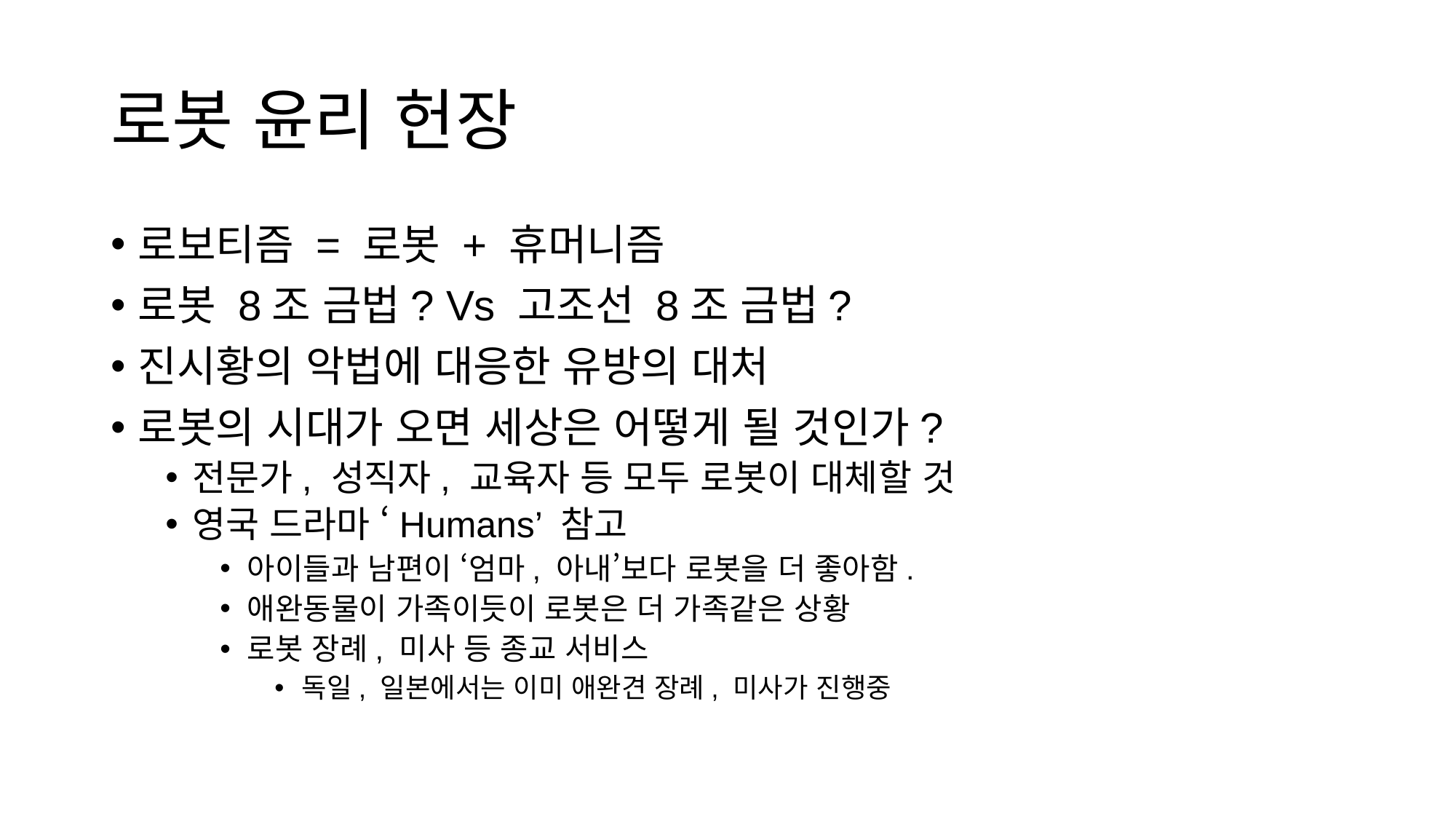

# 로봇 윤리 헌장
로보티즘 = 로봇 + 휴머니즘
로봇 8조 금법? Vs 고조선 8조 금법?
진시황의 악법에 대응한 유방의 대처
로봇의 시대가 오면 세상은 어떻게 될 것인가?
전문가, 성직자, 교육자 등 모두 로봇이 대체할 것
영국 드라마 ‘Humans’ 참고
아이들과 남편이 ‘엄마, 아내’보다 로봇을 더 좋아함.
애완동물이 가족이듯이 로봇은 더 가족같은 상황
로봇 장례, 미사 등 종교 서비스
독일, 일본에서는 이미 애완견 장례, 미사가 진행중